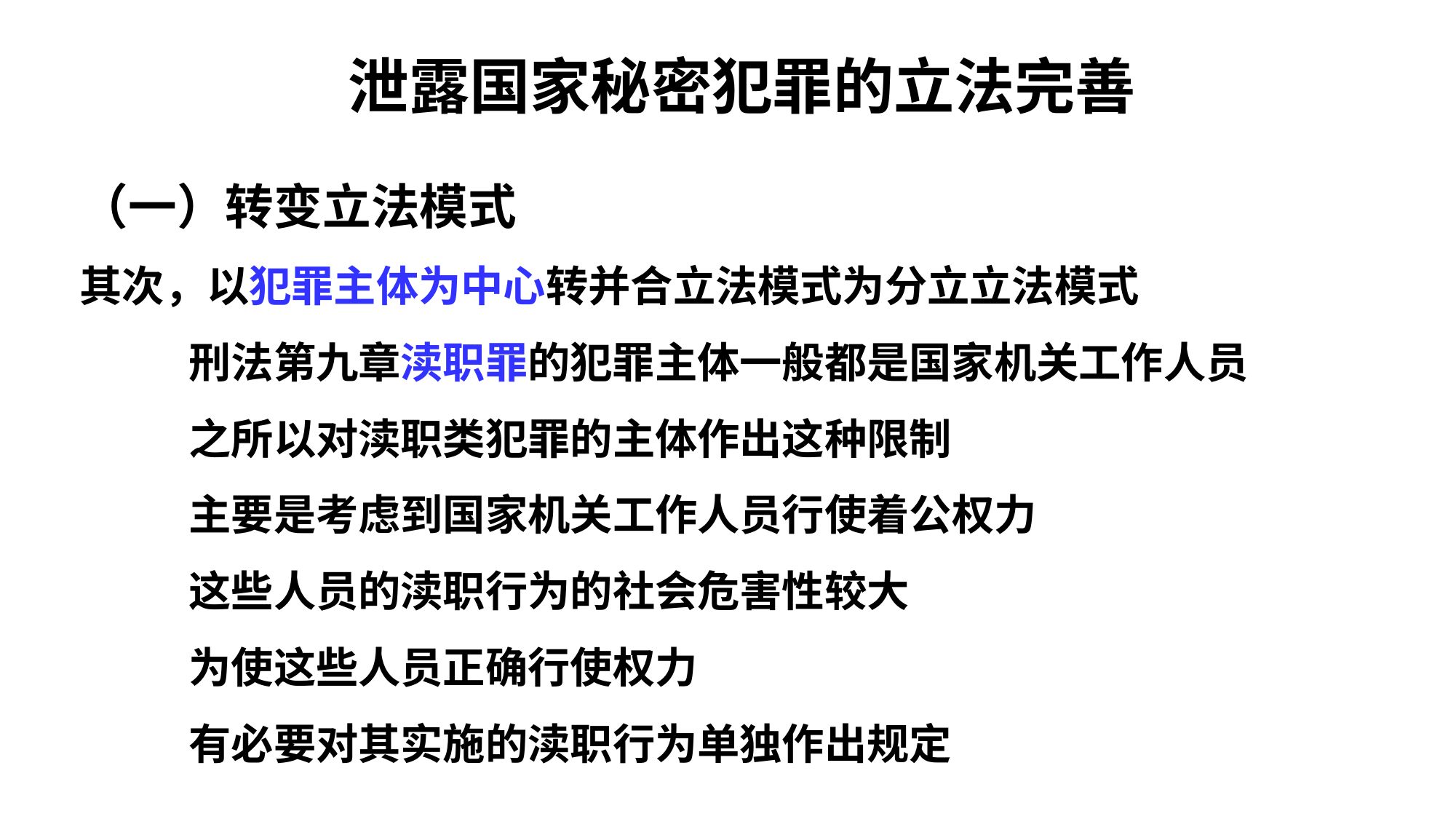

# 泄露国家秘密犯罪的立法完善
（一）转变立法模式
其次，以犯罪主体为中心转并合立法模式为分立立法模式
	刑法第九章渎职罪的犯罪主体一般都是国家机关工作人员
	之所以对渎职类犯罪的主体作出这种限制
	主要是考虑到国家机关工作人员行使着公权力
	这些人员的渎职行为的社会危害性较大
	为使这些人员正确行使权力
	有必要对其实施的渎职行为单独作出规定